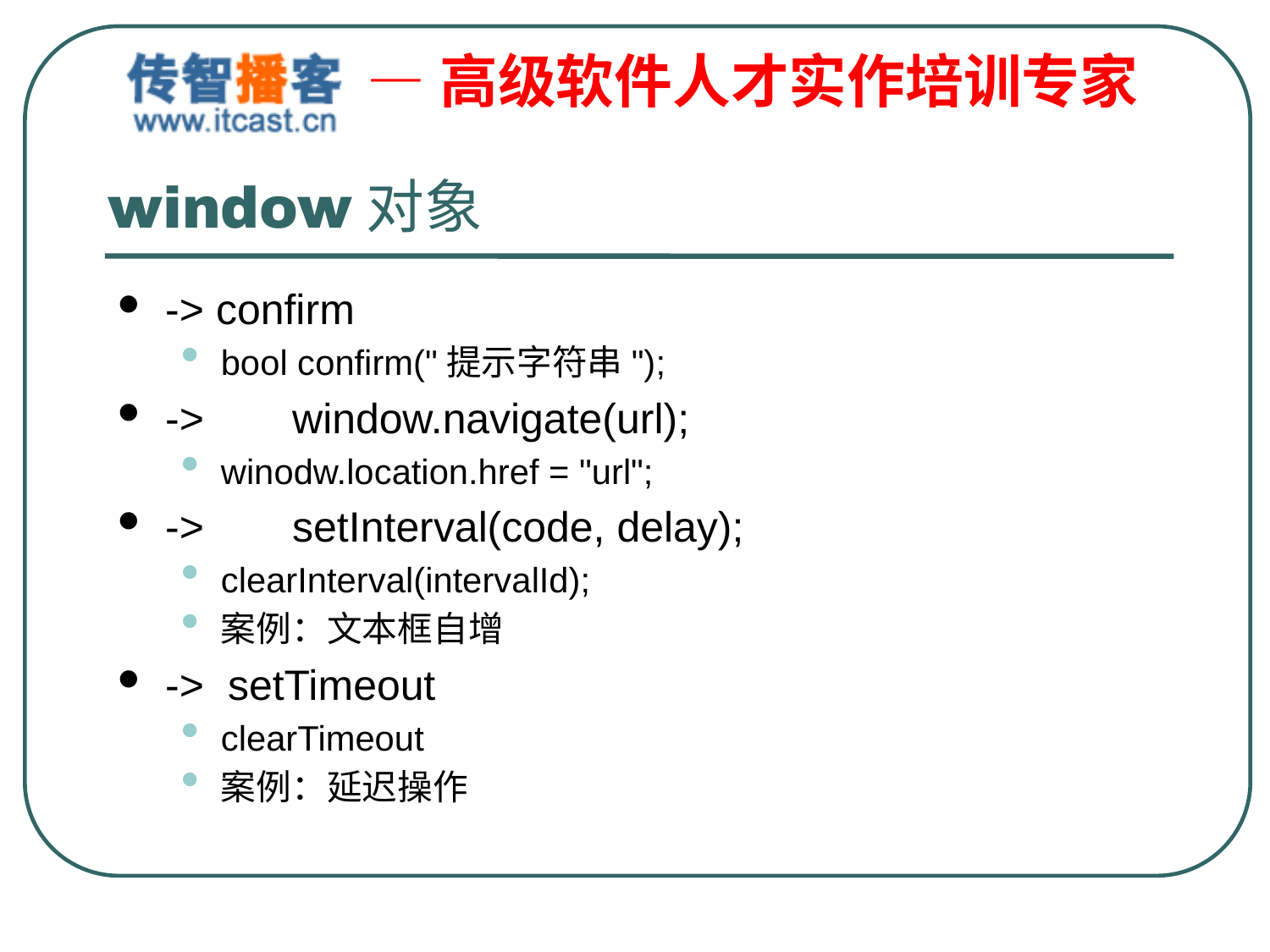

# window对象
-> confirm
bool confirm("提示字符串");
-> 	window.navigate(url);
winodw.location.href = "url";
-> 	setInterval(code, delay);
clearInterval(intervalId);
案例：文本框自增
->  setTimeout
clearTimeout
案例：延迟操作